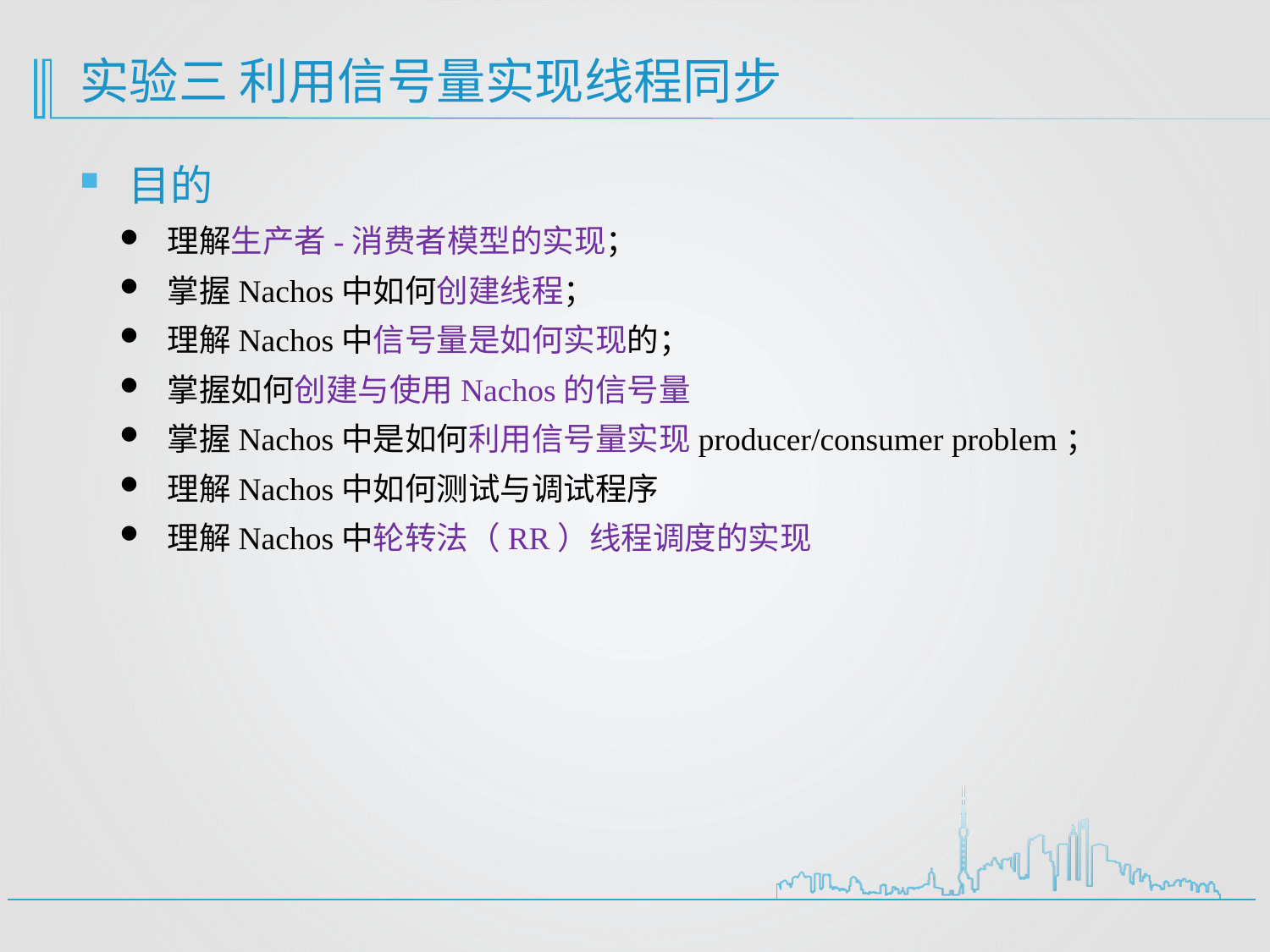

# 实验三 利用信号量实现线程同步
目的
理解生产者-消费者模型的实现；
掌握Nachos中如何创建线程；
理解Nachos中信号量是如何实现的；
掌握如何创建与使用Nachos的信号量
掌握Nachos中是如何利用信号量实现producer/consumer problem；
理解Nachos中如何测试与调试程序
理解Nachos中轮转法（RR）线程调度的实现